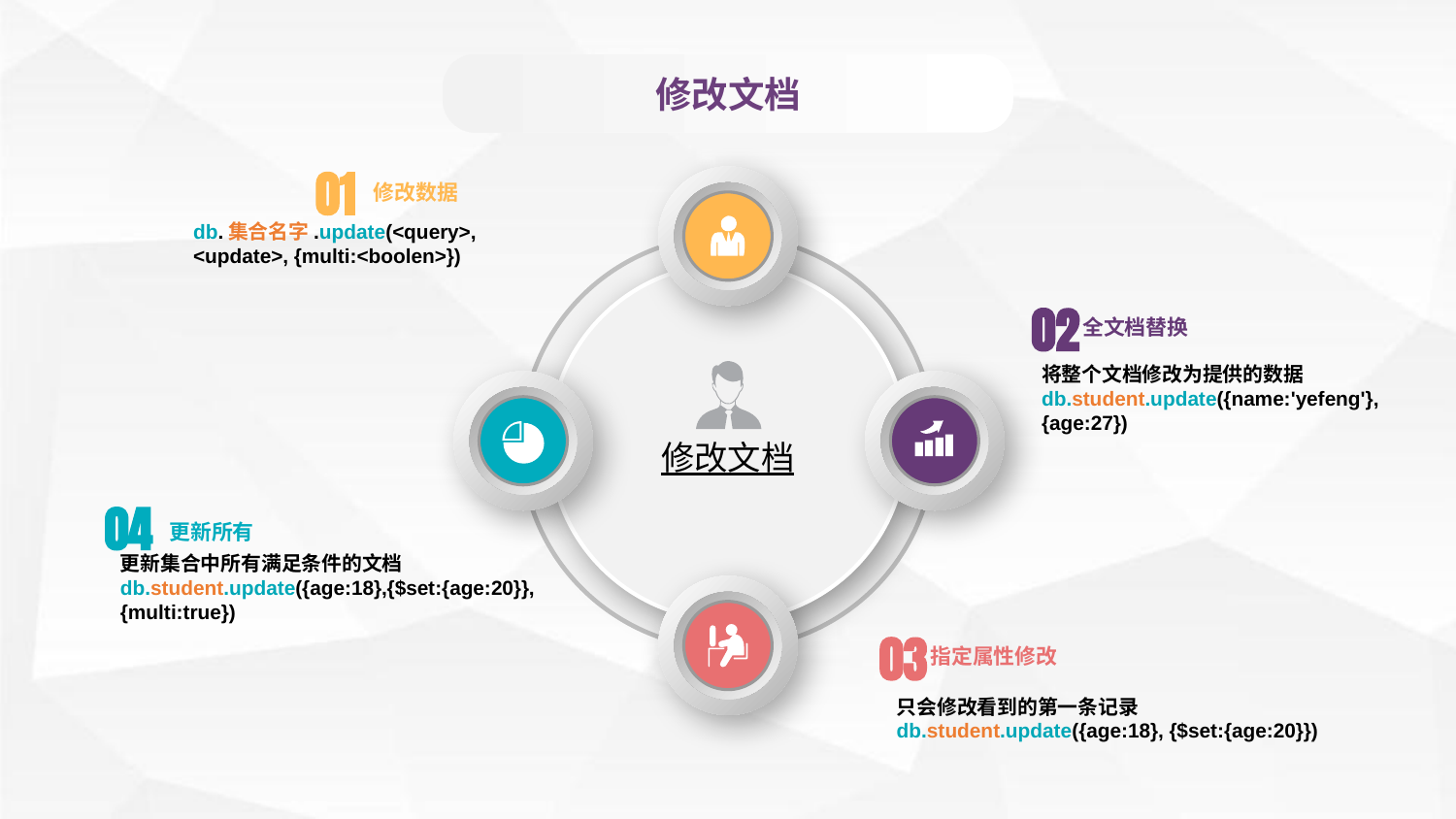

修改文档
01
修改数据
db.集合名字.update(<query>, <update>, {multi:<boolen>})

02
全文档替换
将整个文档修改为提供的数据
db.student.update({name:'yefeng'}, {age:27})

修改文档
04
更新所有
更新集合中所有满足条件的文档
db.student.update({age:18},{$set:{age:20}}, {multi:true})

03
指定属性修改
只会修改看到的第一条记录
db.student.update({age:18}, {$set:{age:20}})